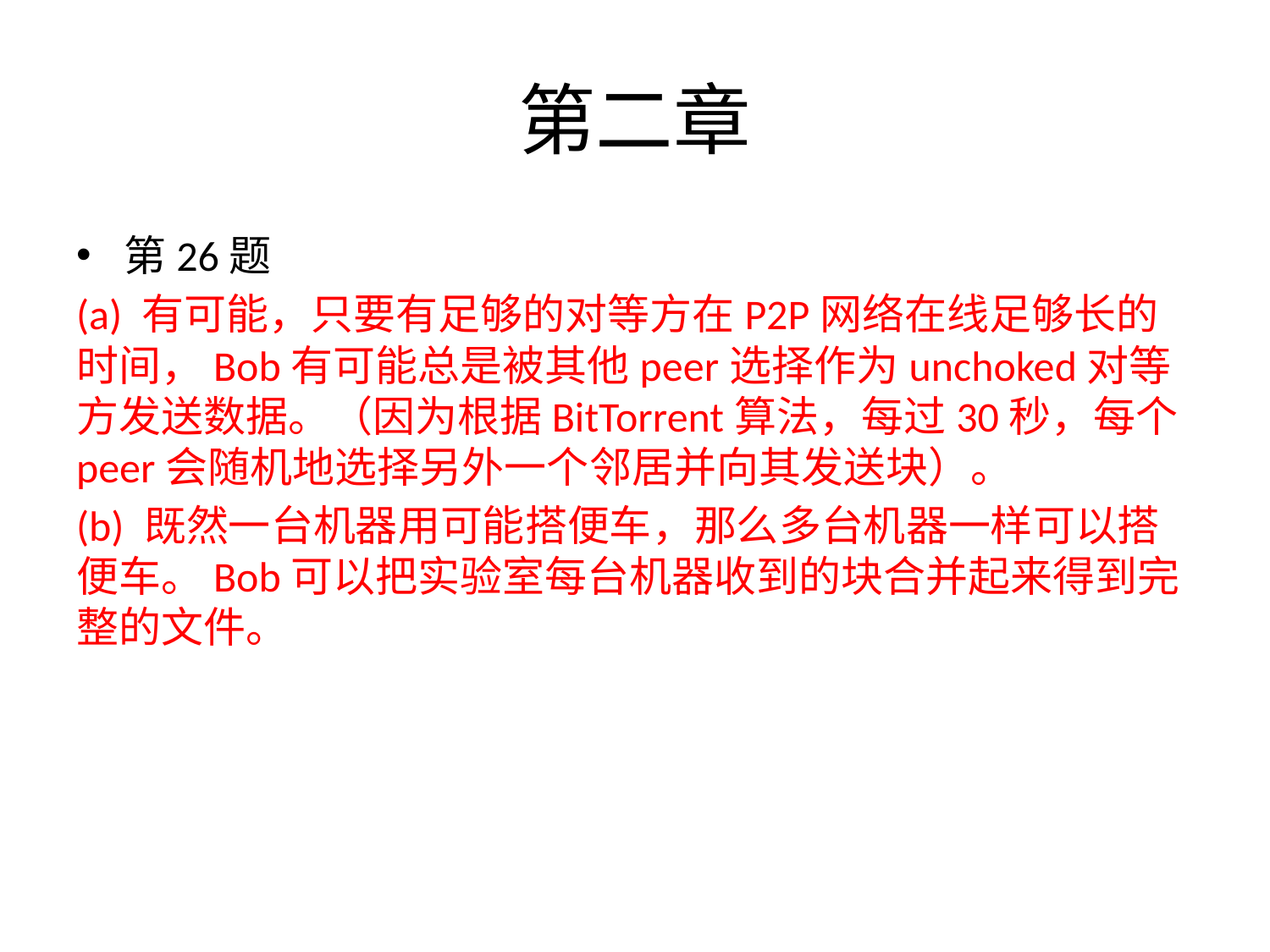

# 第二章
第26题
(a) 有可能，只要有足够的对等方在P2P网络在线足够长的时间，Bob有可能总是被其他peer选择作为unchoked对等方发送数据。（因为根据BitTorrent算法，每过30秒，每个peer会随机地选择另外一个邻居并向其发送块）。
(b) 既然一台机器用可能搭便车，那么多台机器一样可以搭便车。Bob可以把实验室每台机器收到的块合并起来得到完整的文件。